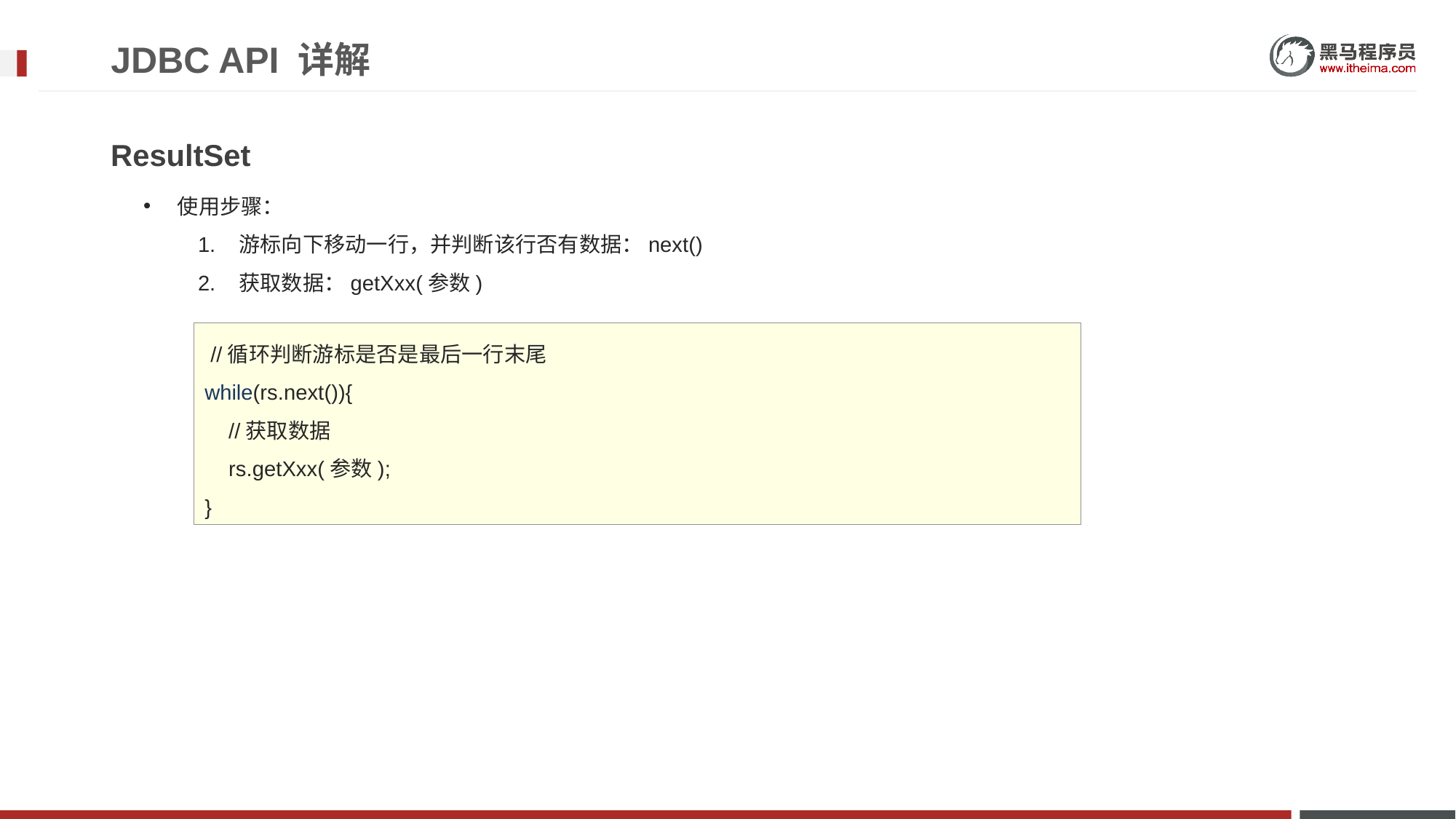

JDBC API 详解
ResultSet
使用步骤：
游标向下移动一行，并判断该行否有数据：next()
获取数据：getXxx(参数)
 //循环判断游标是否是最后一行末尾
while(rs.next()){
    //获取数据
    rs.getXxx(参数);
}